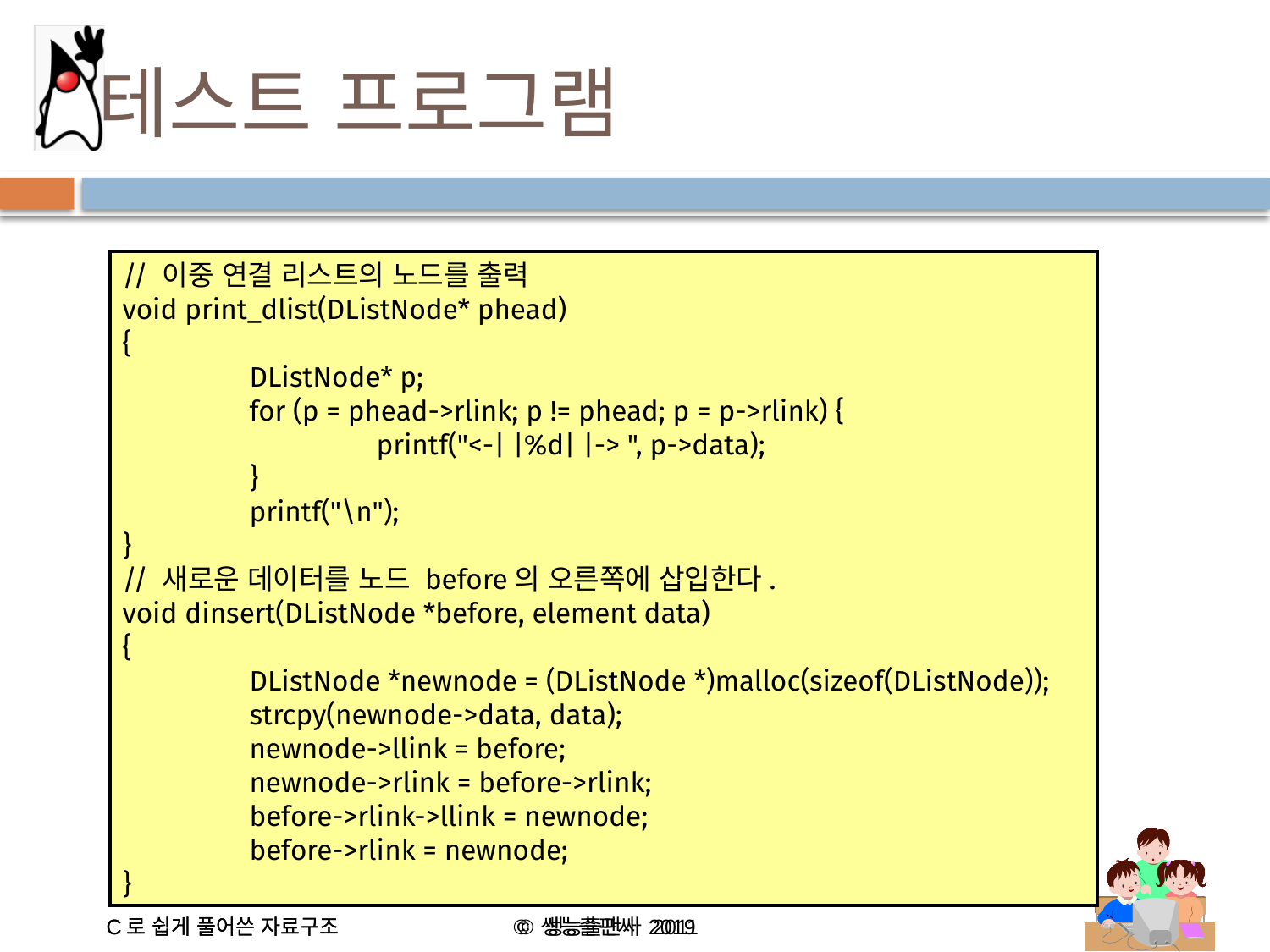

# 테스트 프로그램
// 이중 연결 리스트의 노드를 출력
void print_dlist(DListNode* phead)
{
	DListNode* p;
	for (p = phead->rlink; p != phead; p = p->rlink) {
		printf("<-| |%d| |-> ", p->data);
	}
	printf("\n");
}
// 새로운 데이터를 노드 before의 오른쪽에 삽입한다.
void dinsert(DListNode *before, element data)
{
	DListNode *newnode = (DListNode *)malloc(sizeof(DListNode));
	strcpy(newnode->data, data);
	newnode->llink = before;
	newnode->rlink = before->rlink;
	before->rlink->llink = newnode;
	before->rlink = newnode;
}